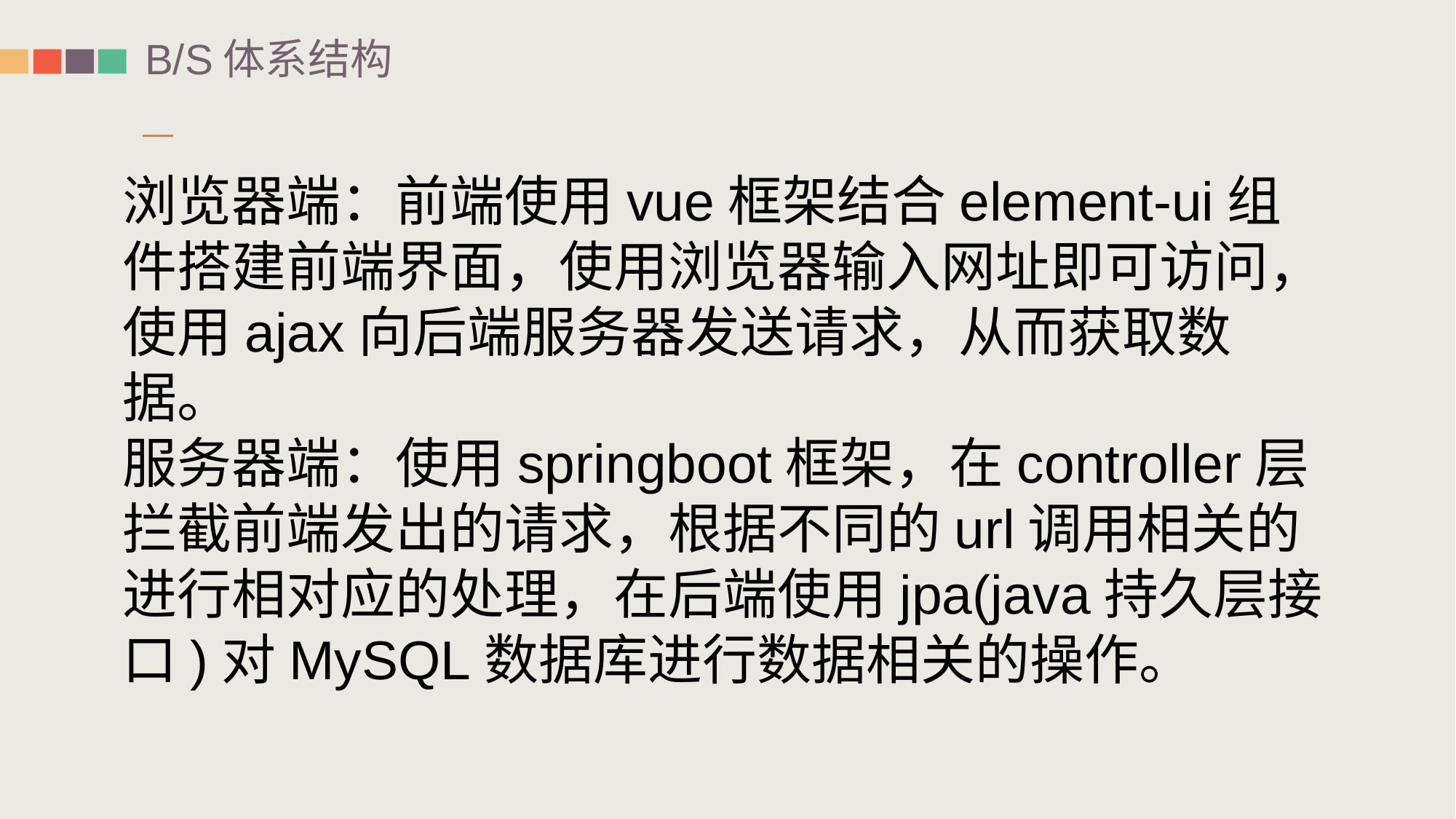

B/S体系结构

浏览器端：前端使用vue框架结合element-ui组件搭建前端界面，使用浏览器输入网址即可访问，使用ajax向后端服务器发送请求，从而获取数据。
服务器端：使用springboot框架，在controller层拦截前端发出的请求，根据不同的url调用相关的进行相对应的处理，在后端使用jpa(java持久层接口)对MySQL数据库进行数据相关的操作。